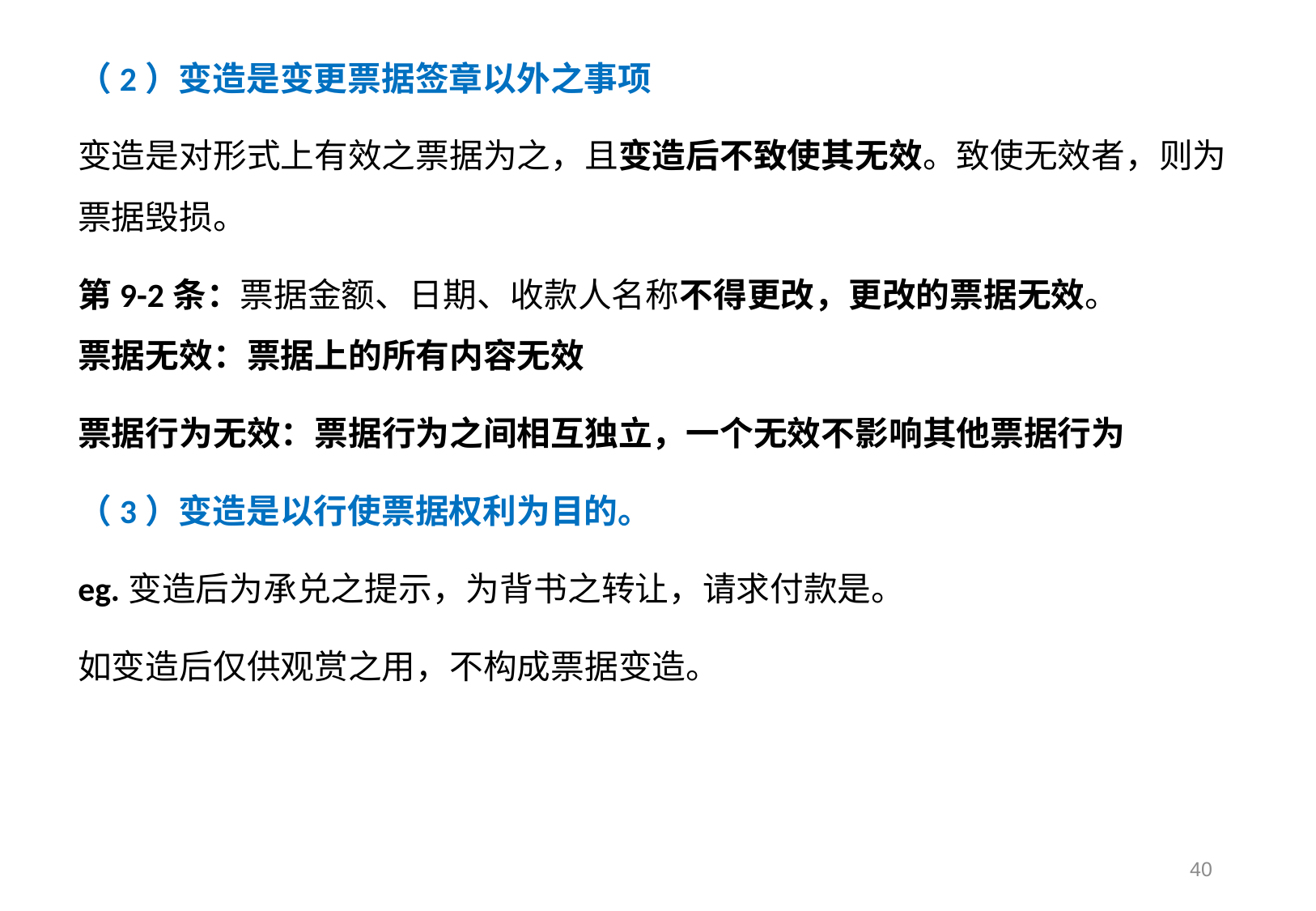

（2）变造是变更票据签章以外之事项
变造是对形式上有效之票据为之，且变造后不致使其无效。致使无效者，则为票据毁损。
第9-2条：票据金额、日期、收款人名称不得更改，更改的票据无效。
票据无效：票据上的所有内容无效
票据行为无效：票据行为之间相互独立，一个无效不影响其他票据行为
（3）变造是以行使票据权利为目的。
eg.变造后为承兑之提示，为背书之转让，请求付款是。
如变造后仅供观赏之用，不构成票据变造。
40